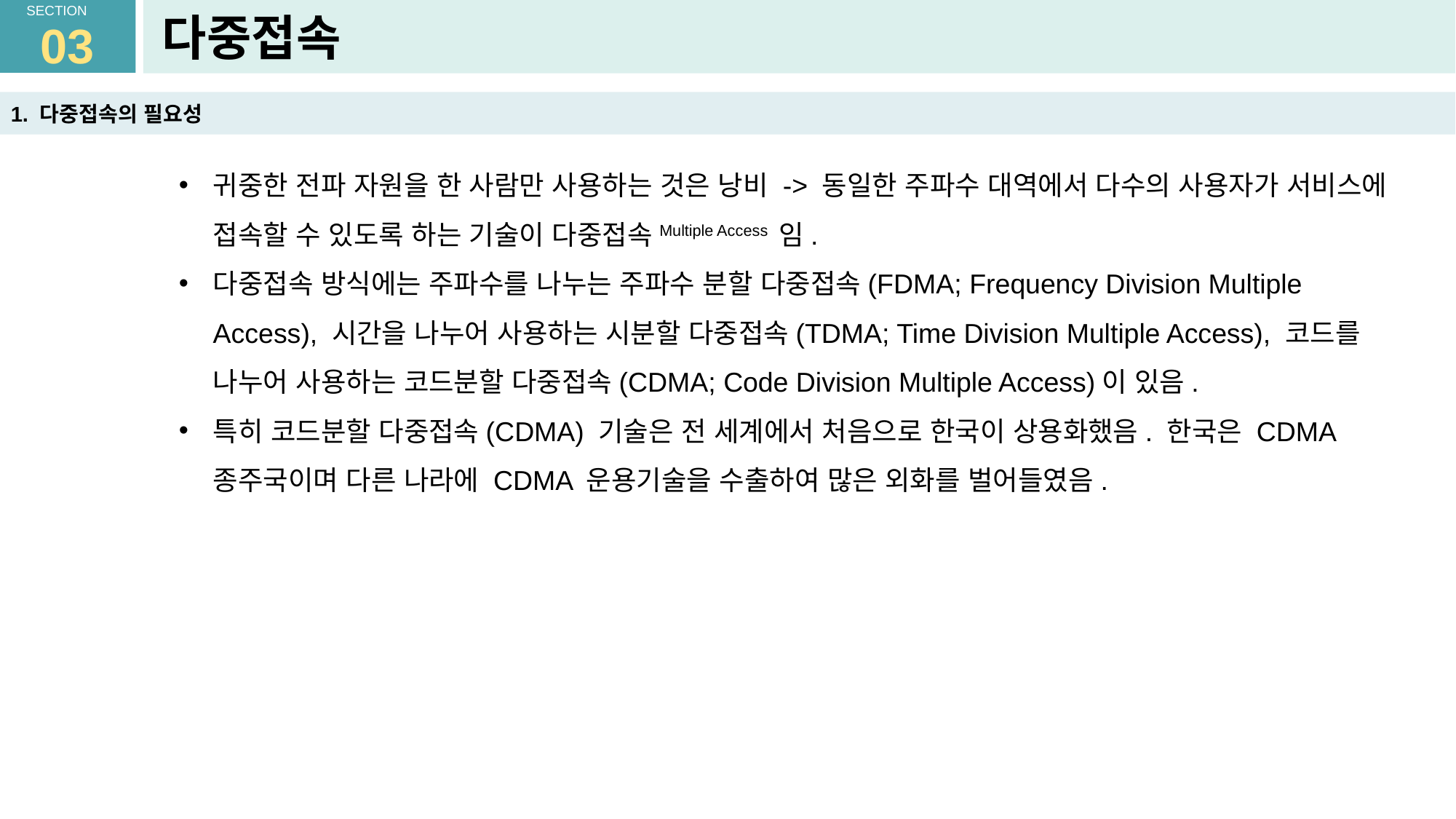

다중접속
03
1. 다중접속의 필요성
귀중한 전파 자원을 한 사람만 사용하는 것은 낭비 -> 동일한 주파수 대역에서 다수의 사용자가 서비스에 접속할 수 있도록 하는 기술이 다중접속Multiple Access 임.
다중접속 방식에는 주파수를 나누는 주파수 분할 다중접속(FDMA; Frequency Division Multiple Access), 시간을 나누어 사용하는 시분할 다중접속(TDMA; Time Division Multiple Access), 코드를 나누어 사용하는 코드분할 다중접속(CDMA; Code Division Multiple Access)이 있음.
특히 코드분할 다중접속(CDMA) 기술은 전 세계에서 처음으로 한국이 상용화했음. 한국은 CDMA 종주국이며 다른 나라에 CDMA 운용기술을 수출하여 많은 외화를 벌어들였음.